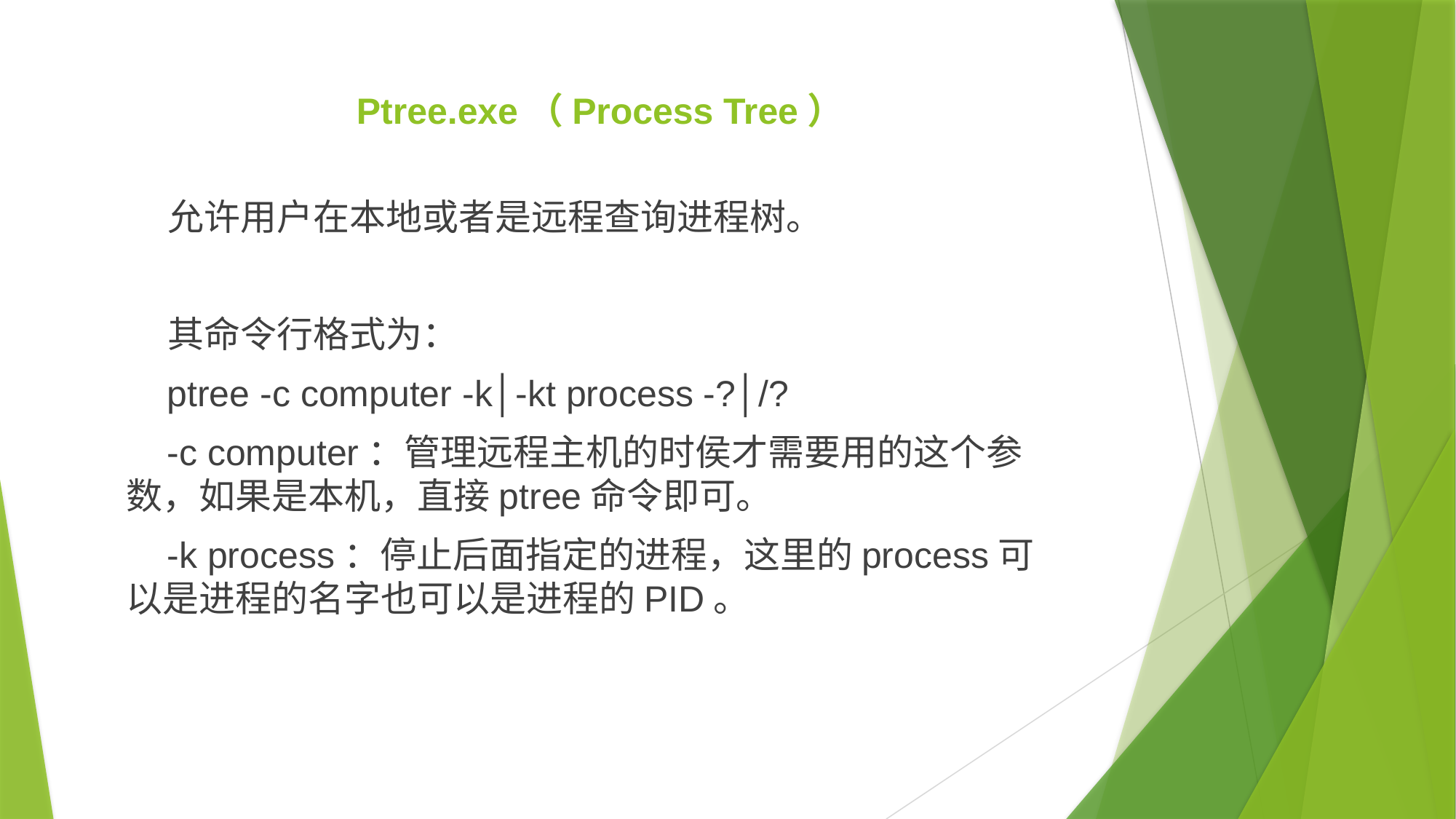

# Ptree.exe（Process Tree）
    允许用户在本地或者是远程查询进程树。

    其命令行格式为：
    ptree -c computer -k│-kt process -?│/?
    -c computer：管理远程主机的时侯才需要用的这个参数，如果是本机，直接ptree命令即可。
    -k process：停止后面指定的进程，这里的process可以是进程的名字也可以是进程的PID。